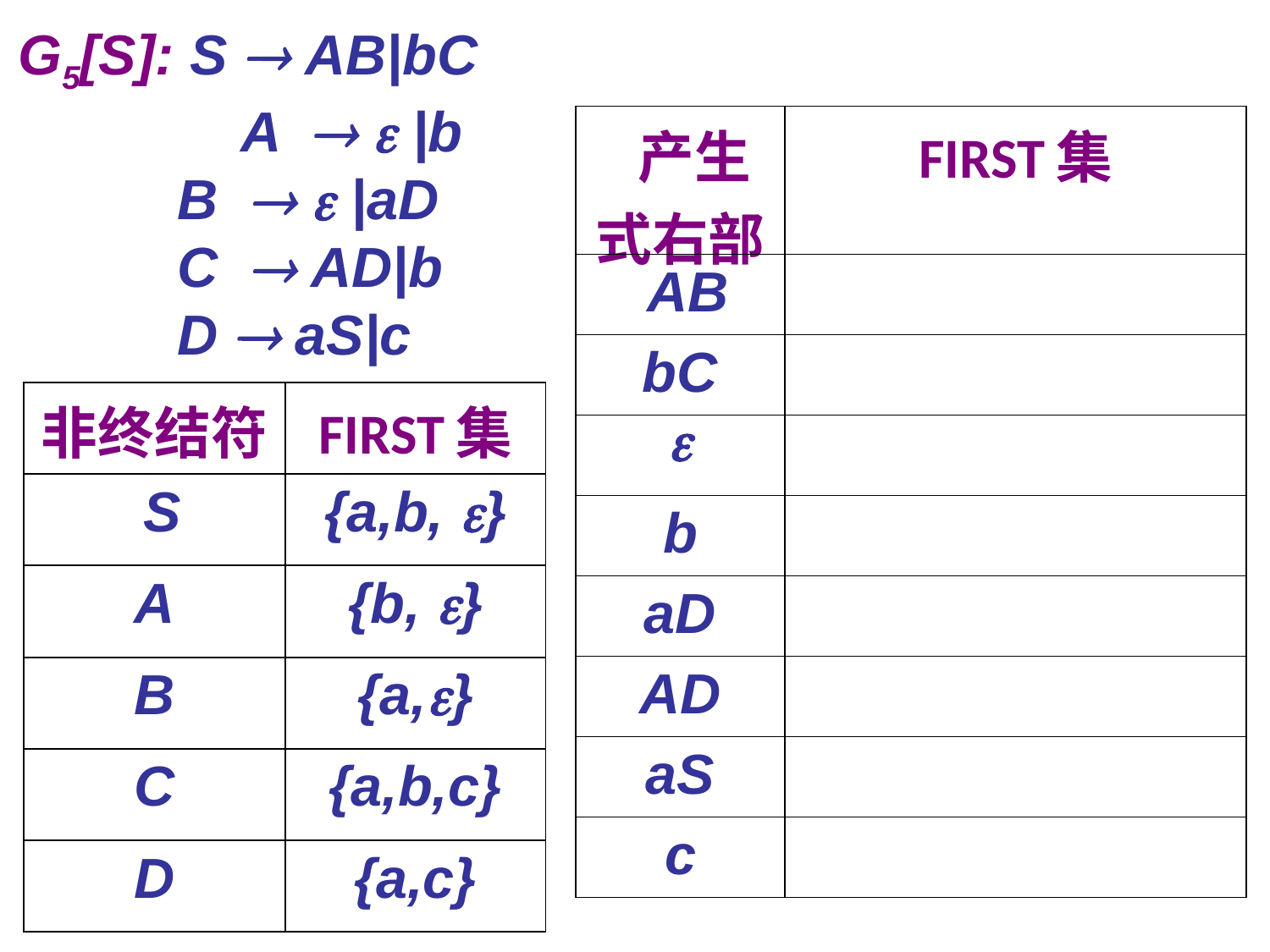

G5[S]: S → AB|bC	         	 	A  → ε |b
	 	B  → ε |aD
	 	C  → AD|b
	 	D → aS|c
| 产生式右部 | FIRST集 |
| --- | --- |
| AB |  |
| bC |  |
| ε |  |
| b |  |
| aD |  |
| AD |  |
| aS |  |
| c |  |
| 非终结符 | FIRST集 |
| --- | --- |
| S | {a,b, ε} |
| A | {b, ε} |
| B | {a,ε} |
| C | {a,b,c} |
| D | {a,c} |